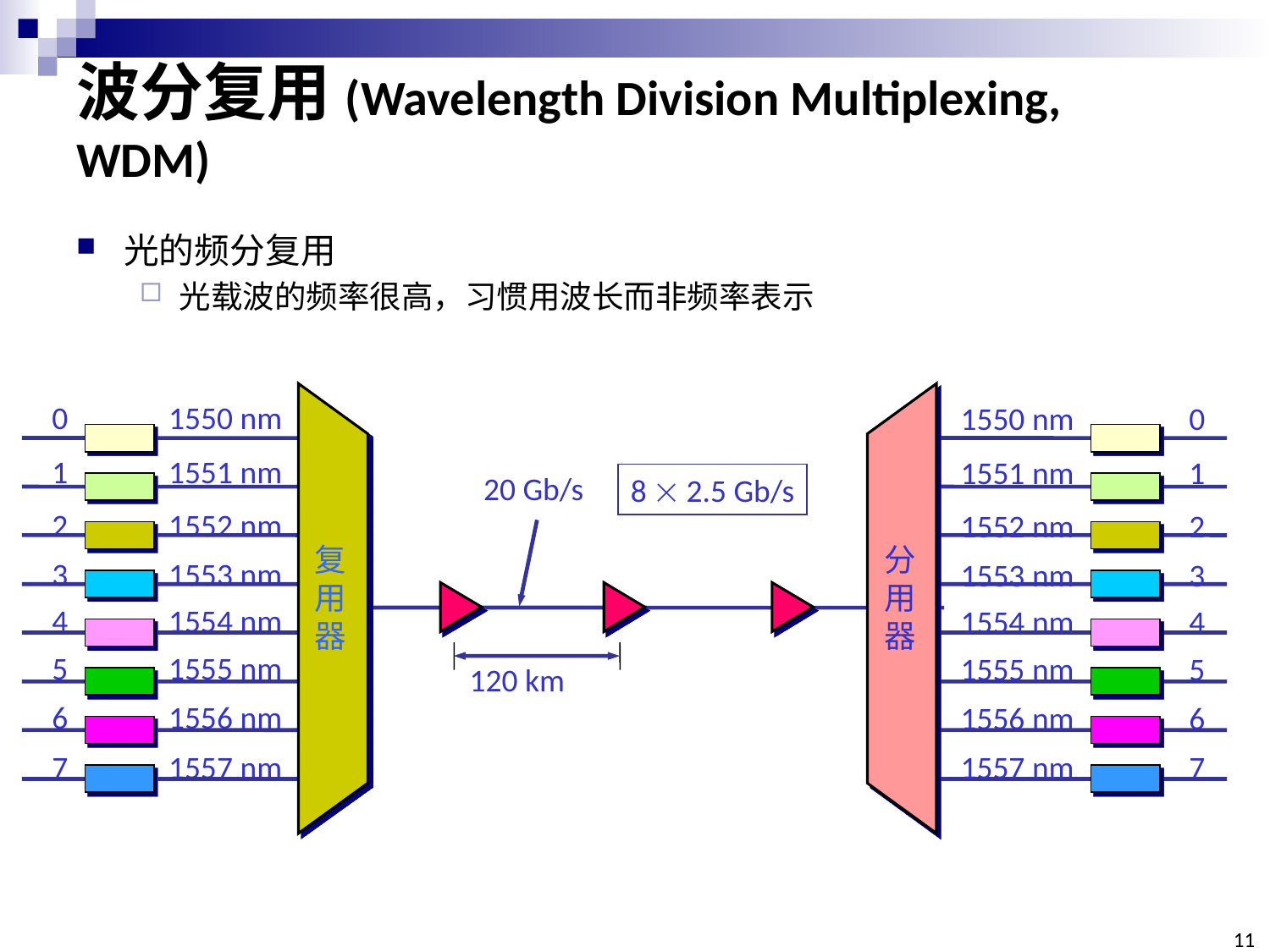

# 波分复用(Wavelength Division Multiplexing, WDM)
光的频分复用
光载波的频率很高，习惯用波长而非频率表示
0              1550 nm
1              1551 nm
2              1552 nm
3              1553 nm
4              1554 nm
5              1555 nm
6              1556 nm
7              1557 nm
1550 nm                0
1551 nm                1
1552 nm                2
1553 nm                3
1554 nm                4
1555 nm                5
1556 nm                6
1557 nm                7

20 Gb/s
8 × 2.5 Gb/s

复
用
器
分
用
器

120 km

11